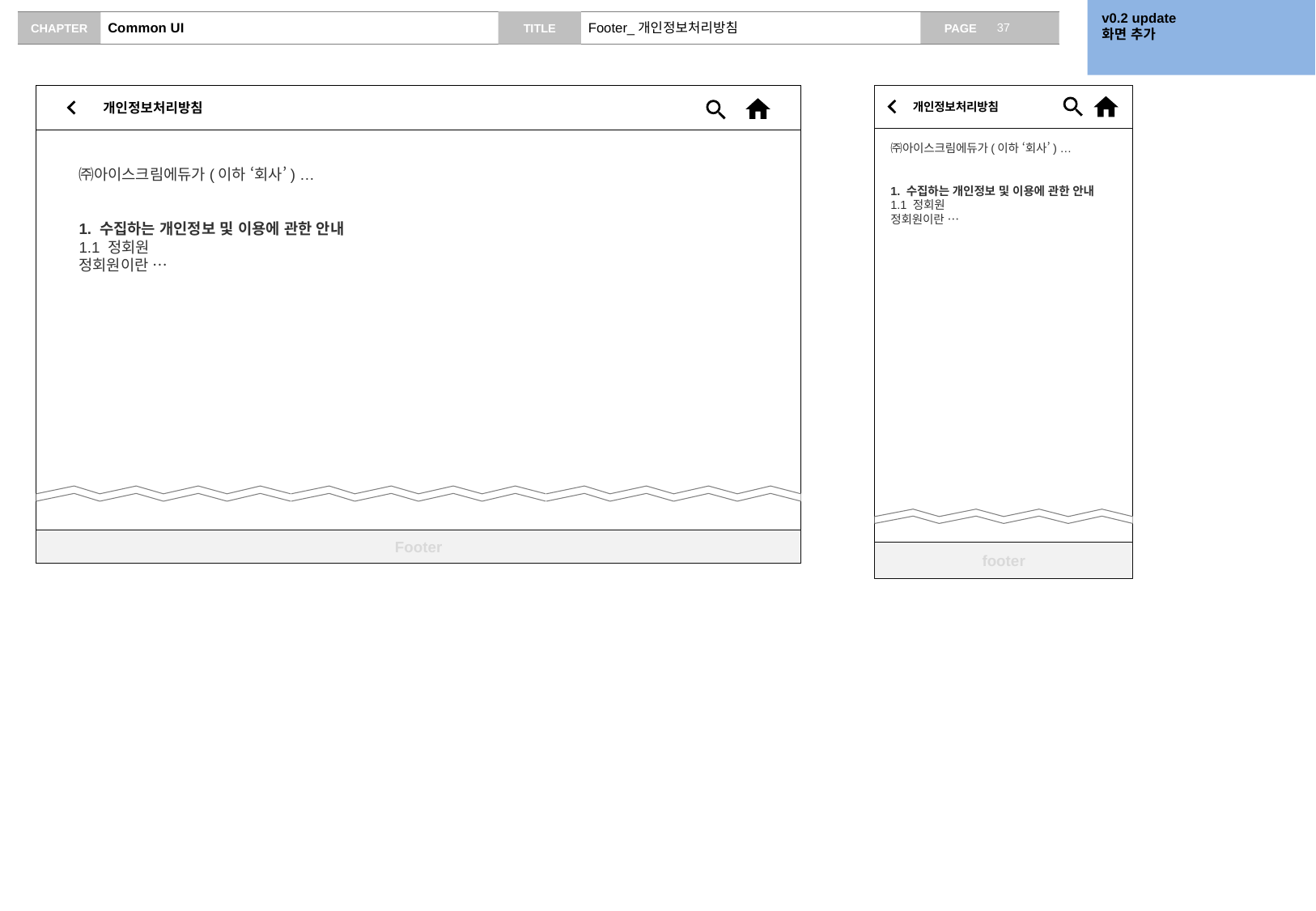

v0.2 update
화면 추가
# Common UI
Footer_개인정보처리방침

개인정보처리방침

㈜아이스크림에듀가(이하 ‘회사’) …

1. 수집하는 개인정보 및 이용에 관한 안내
1.1 정회원
정회원이란 …

Footer
개인정보처리방침

㈜아이스크림에듀가(이하 ‘회사’) …

1. 수집하는 개인정보 및 이용에 관한 안내
1.1 정회원
정회원이란 …

footer